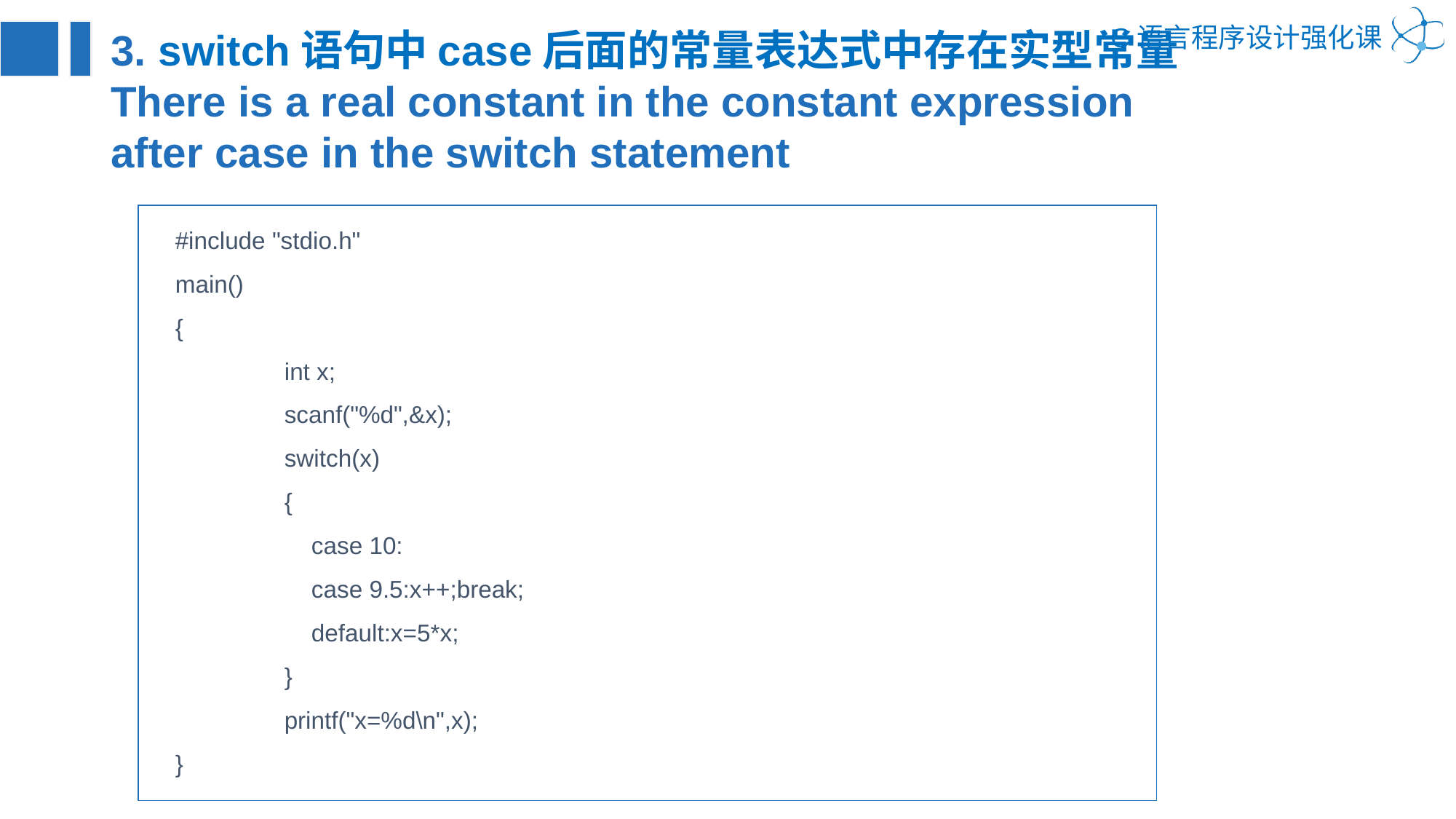

3. switch语句中case后面的常量表达式中存在实型常量
There is a real constant in the constant expression after case in the switch statement

#include "stdio.h"
main()
{
	int x;
	scanf("%d",&x);
	switch(x)
	{
	    case 10:
	    case 9.5:x++;break;
	    default:x=5*x;
	}
	printf("x=%d\n",x);
}